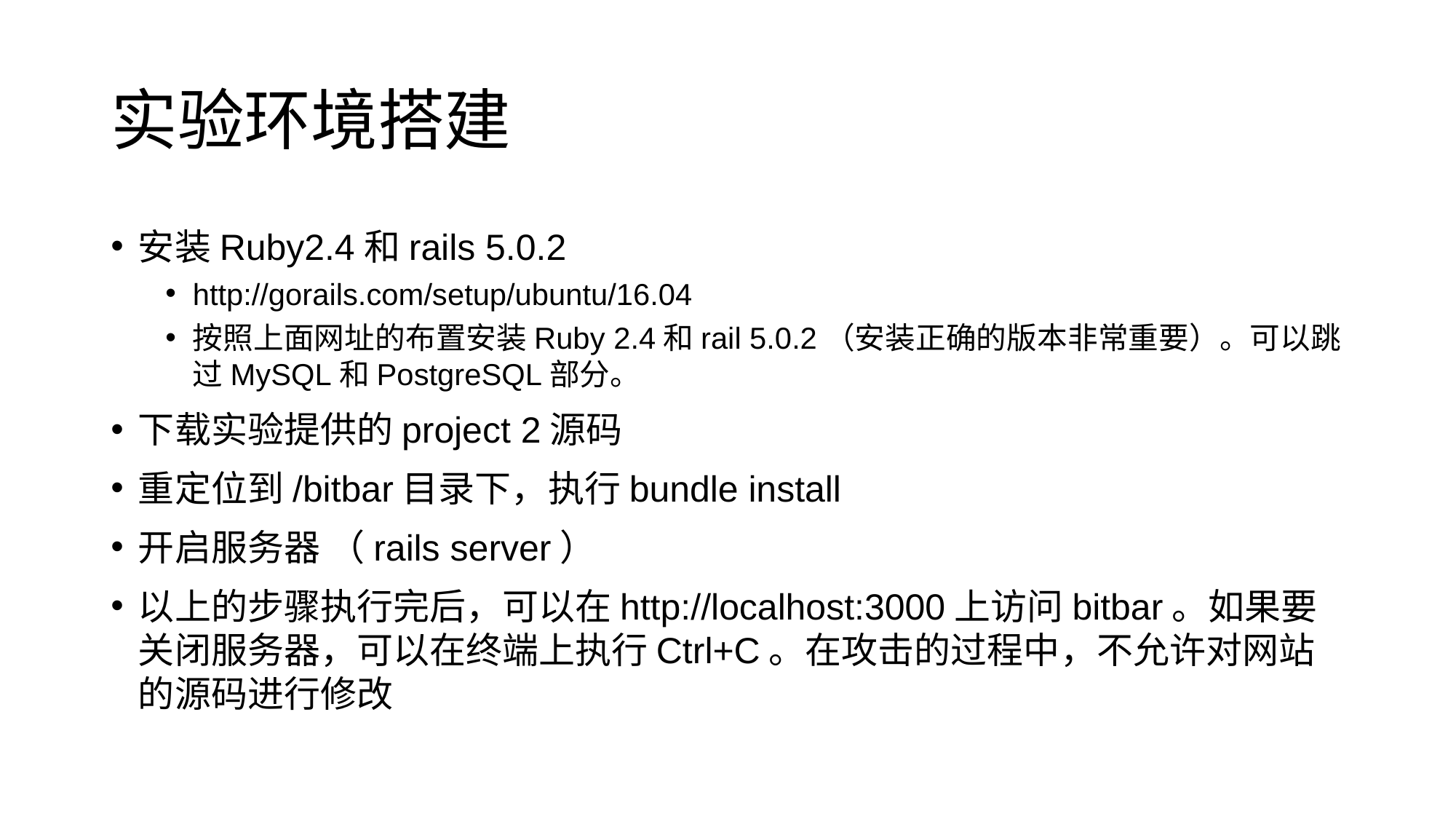

# 实验环境搭建
安装Ruby2.4和rails 5.0.2
http://gorails.com/setup/ubuntu/16.04
按照上面网址的布置安装Ruby 2.4和rail 5.0.2（安装正确的版本非常重要）。可以跳过MySQL和PostgreSQL部分。
下载实验提供的project 2源码
重定位到/bitbar目录下，执行bundle install
开启服务器 （rails server）
以上的步骤执行完后，可以在http://localhost:3000上访问bitbar。如果要关闭服务器，可以在终端上执行Ctrl+C。在攻击的过程中，不允许对网站的源码进行修改